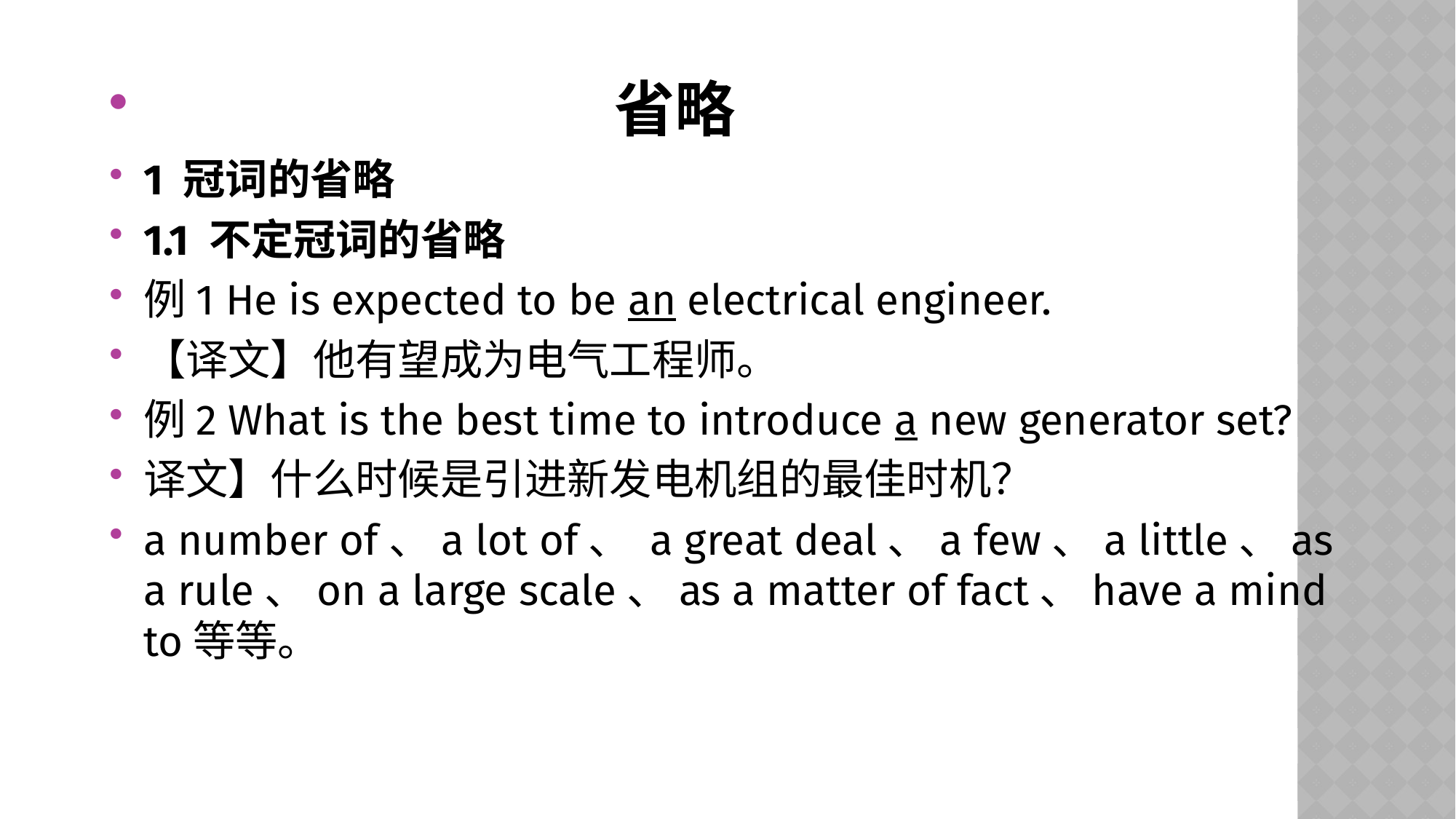

省略
1 冠词的省略
1.1 不定冠词的省略
例1 He is expected to be an electrical engineer.
【译文】他有望成为电气工程师。
例2 What is the best time to introduce a new generator set?
译文】什么时候是引进新发电机组的最佳时机？
a number of、a lot of、 a great deal、a few、a little、as a rule、on a large scale、as a matter of fact、have a mind to等等。